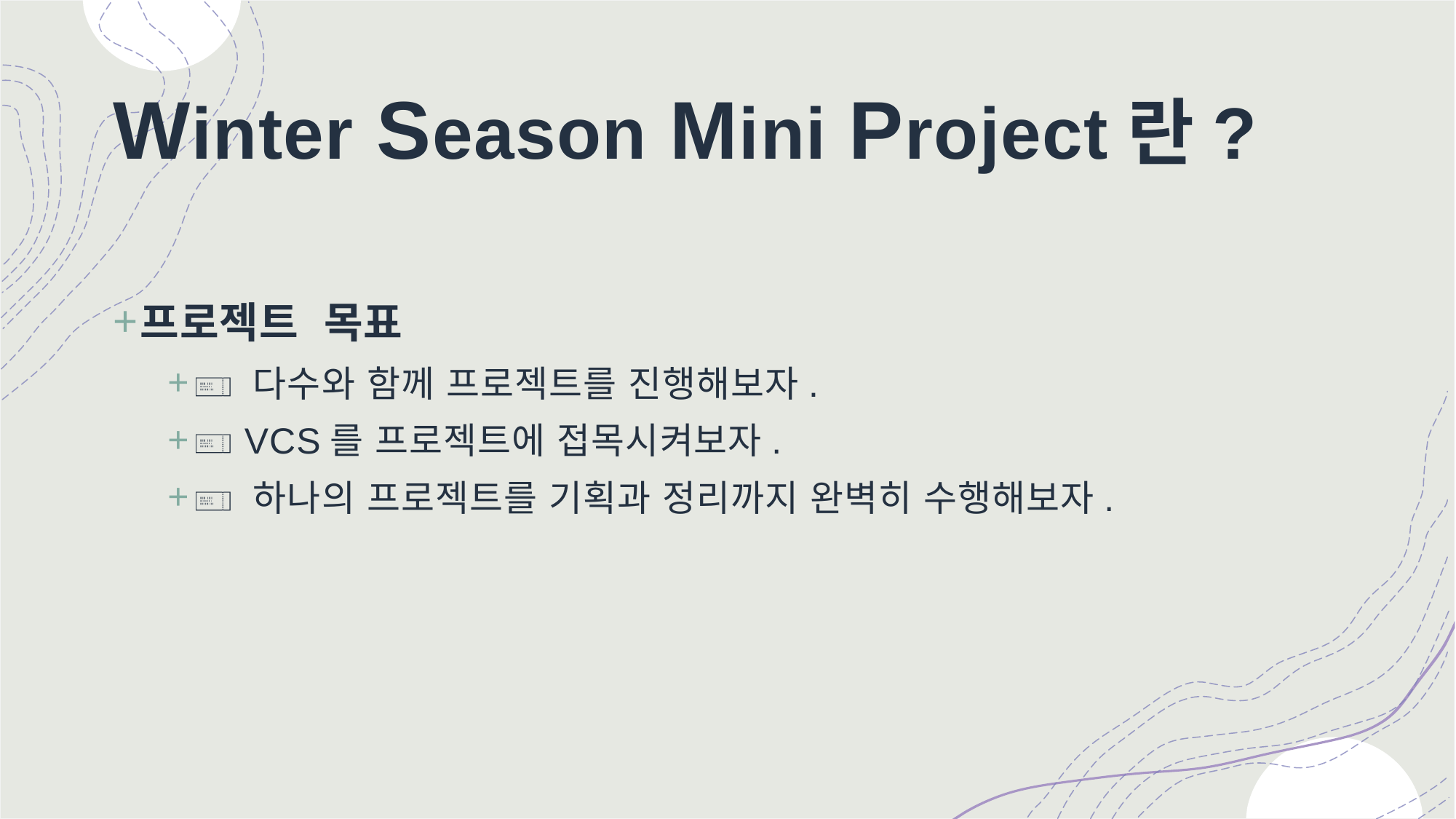

# Winter Season Mini Project란?
프로젝트  목표
🎫 다수와 함께 프로젝트를 진행해보자.
🎫 VCS를 프로젝트에 접목시켜보자.
🎫 하나의 프로젝트를 기획과 정리까지 완벽히 수행해보자.